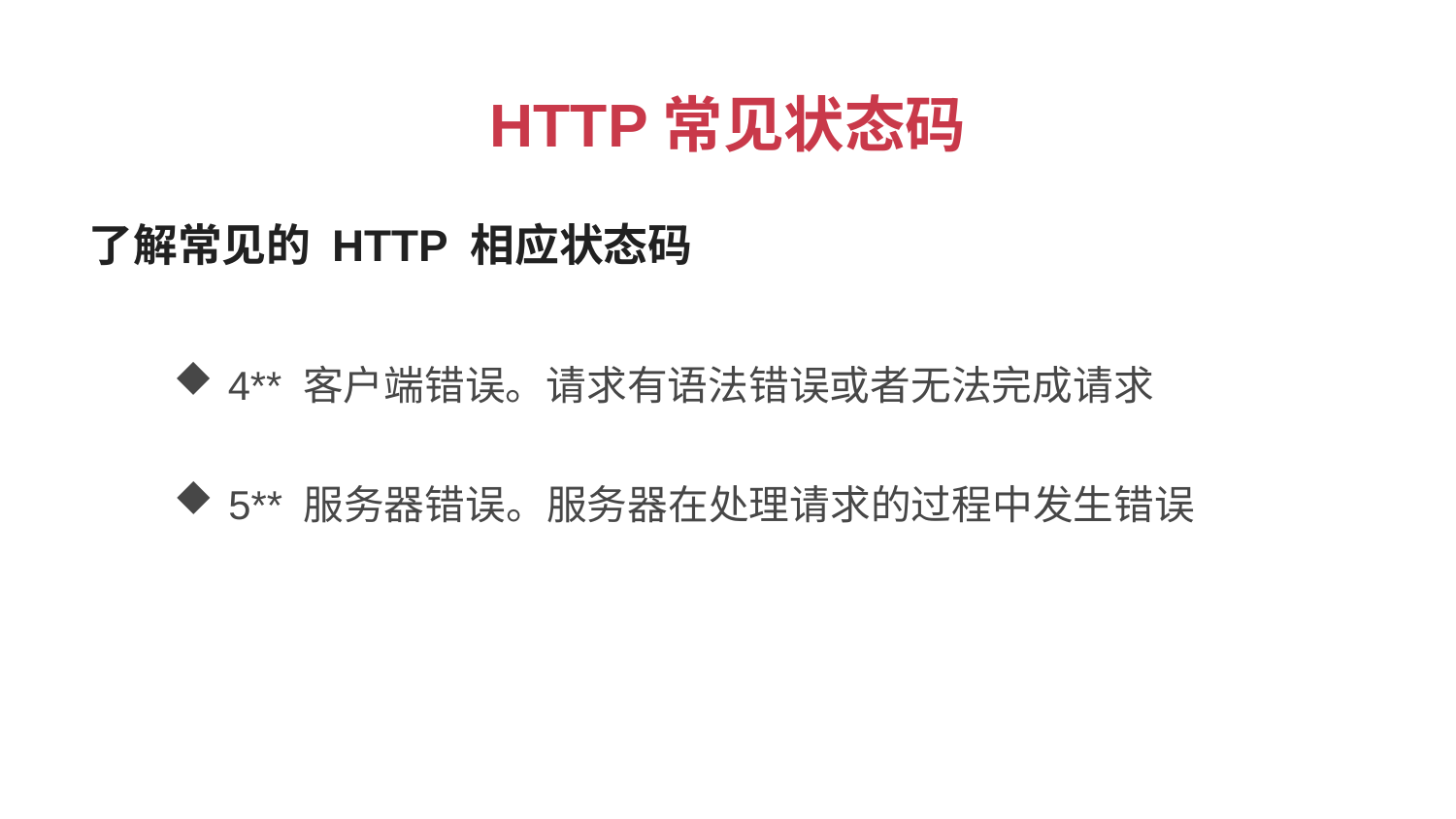

HTTP常见状态码
了解常见的 HTTP 相应状态码
4** 客户端错误。请求有语法错误或者无法完成请求
5** 服务器错误。服务器在处理请求的过程中发生错误